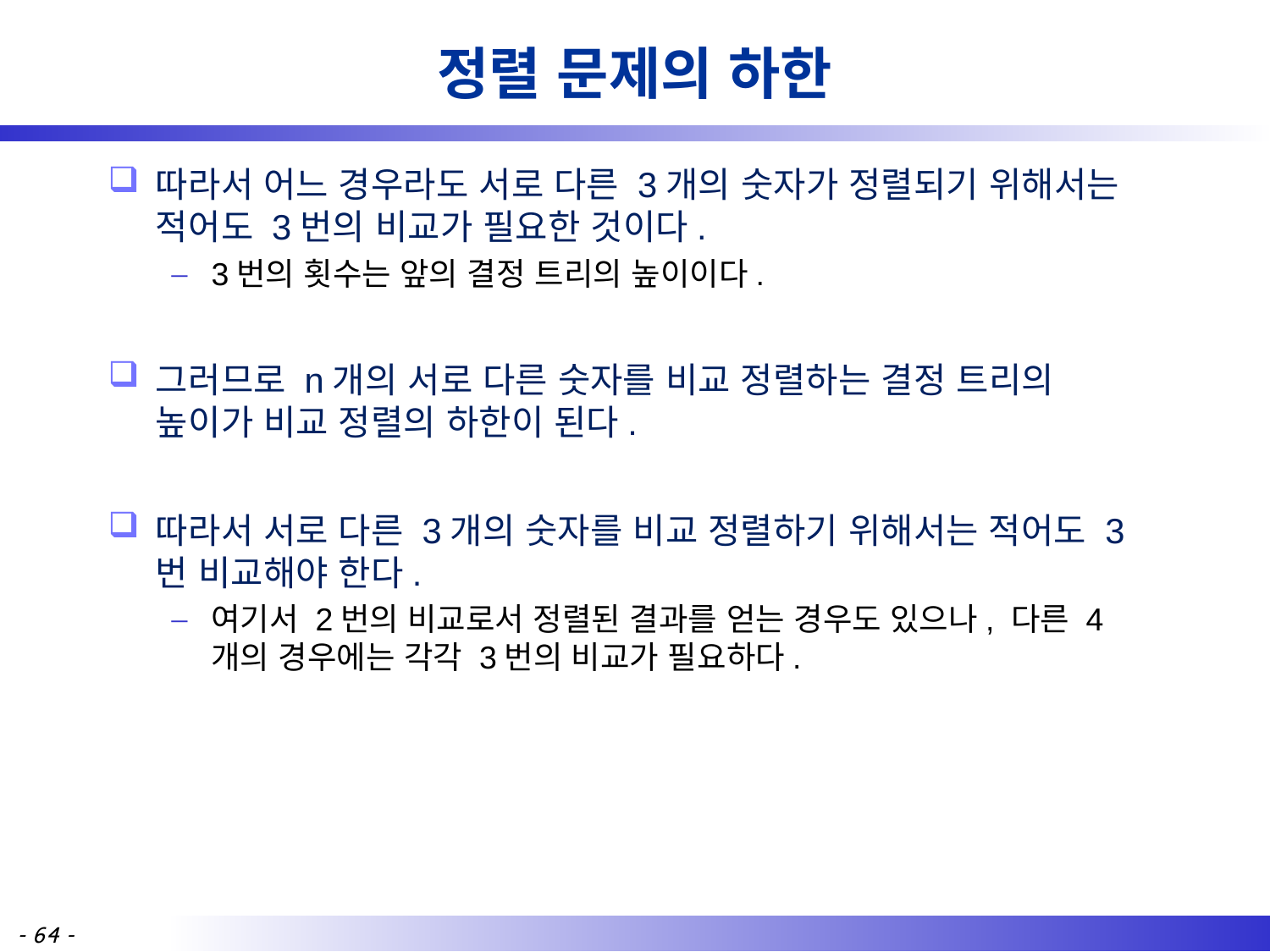

# 정렬 문제의 하한
따라서 어느 경우라도 서로 다른 3개의 숫자가 정렬되기 위해서는 적어도 3번의 비교가 필요한 것이다.
3번의 횟수는 앞의 결정 트리의 높이이다.

그러므로 n개의 서로 다른 숫자를 비교 정렬하는 결정 트리의 높이가 비교 정렬의 하한이 된다.

따라서 서로 다른 3개의 숫자를 비교 정렬하기 위해서는 적어도 3번 비교해야 한다.
여기서 2번의 비교로서 정렬된 결과를 얻는 경우도 있으나, 다른 4개의 경우에는 각각 3번의 비교가 필요하다.
- 64 -